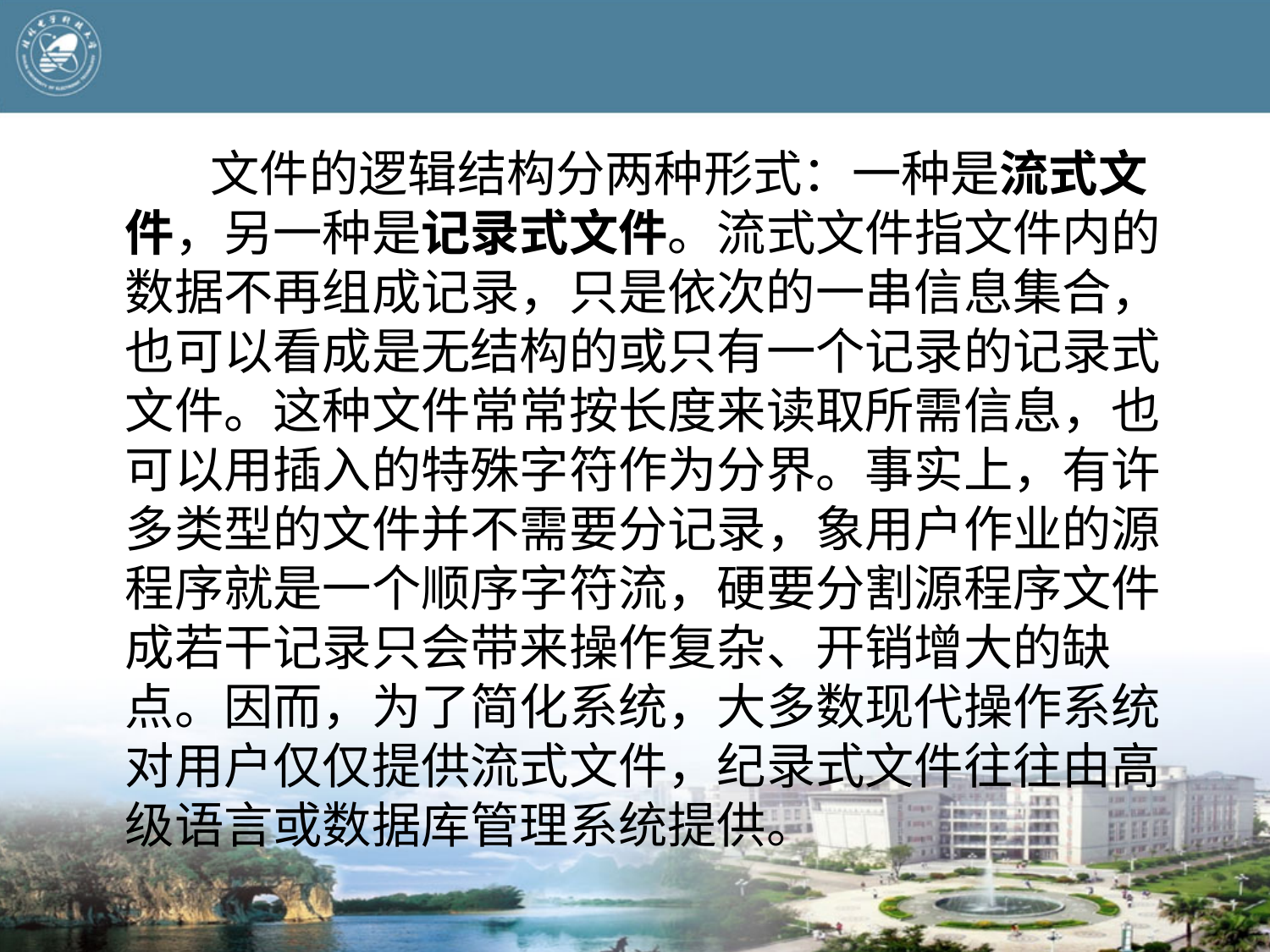

#
           文件的逻辑结构分两种形式：一种是流式文件，另一种是记录式文件。流式文件指文件内的数据不再组成记录，只是依次的一串信息集合，也可以看成是无结构的或只有一个记录的记录式文件。这种文件常常按长度来读取所需信息，也可以用插入的特殊字符作为分界。事实上，有许多类型的文件并不需要分记录，象用户作业的源程序就是一个顺序字符流，硬要分割源程序文件成若干记录只会带来操作复杂、开销增大的缺点。因而，为了简化系统，大多数现代操作系统对用户仅仅提供流式文件，纪录式文件往往由高级语言或数据库管理系统提供。